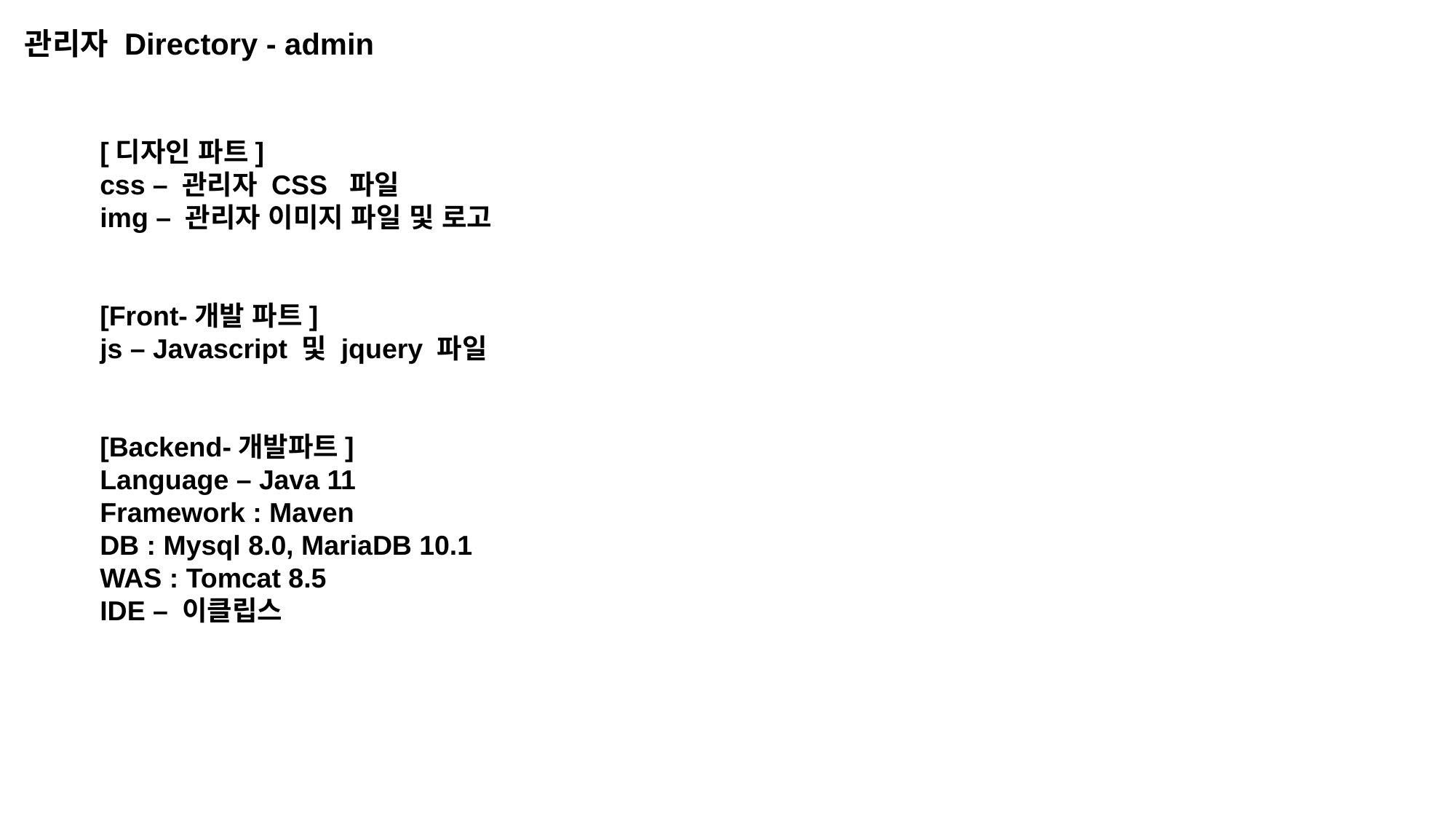

관리자 Directory - admin
[디자인 파트]
css – 관리자 CSS  파일
img – 관리자 이미지 파일 및 로고

[Front-개발 파트]
js – Javascript 및 jquery 파일

[Backend-개발파트]
Language – Java 11
Framework : Maven
DB : Mysql 8.0, MariaDB 10.1
WAS : Tomcat 8.5
IDE – 이클립스